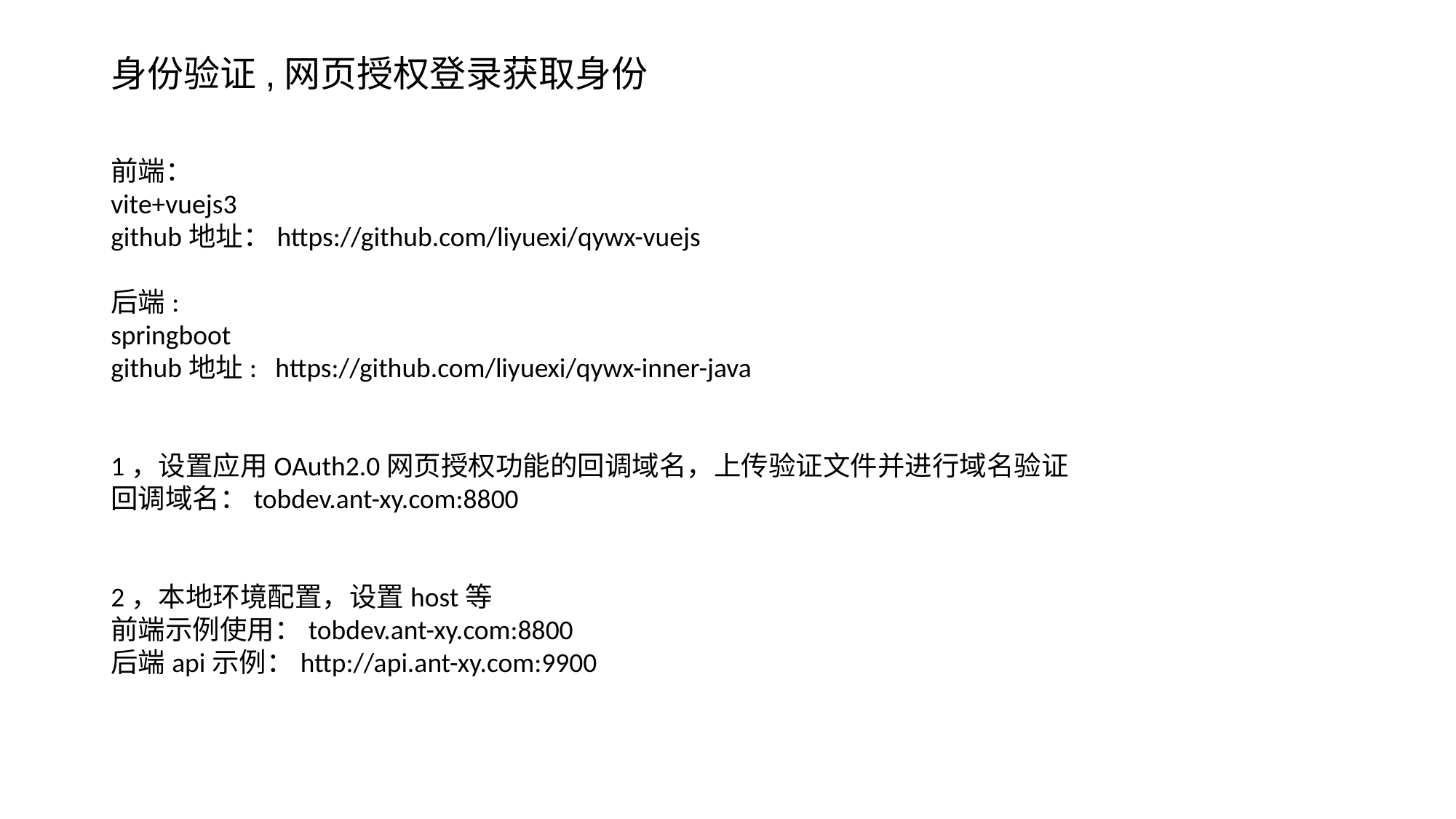

# 身份验证,网页授权登录获取身份
前端：
vite+vuejs3
github地址：https://github.com/liyuexi/qywx-vuejs

后端:
springboot
github地址:   https://github.com/liyuexi/qywx-inner-java

1，设置应用OAuth2.0网页授权功能的回调域名，上传验证文件并进行域名验证
回调域名：tobdev.ant-xy.com:8800

2，本地环境配置，设置host等
前端示例使用：tobdev.ant-xy.com:8800
后端api示例：http://api.ant-xy.com:9900